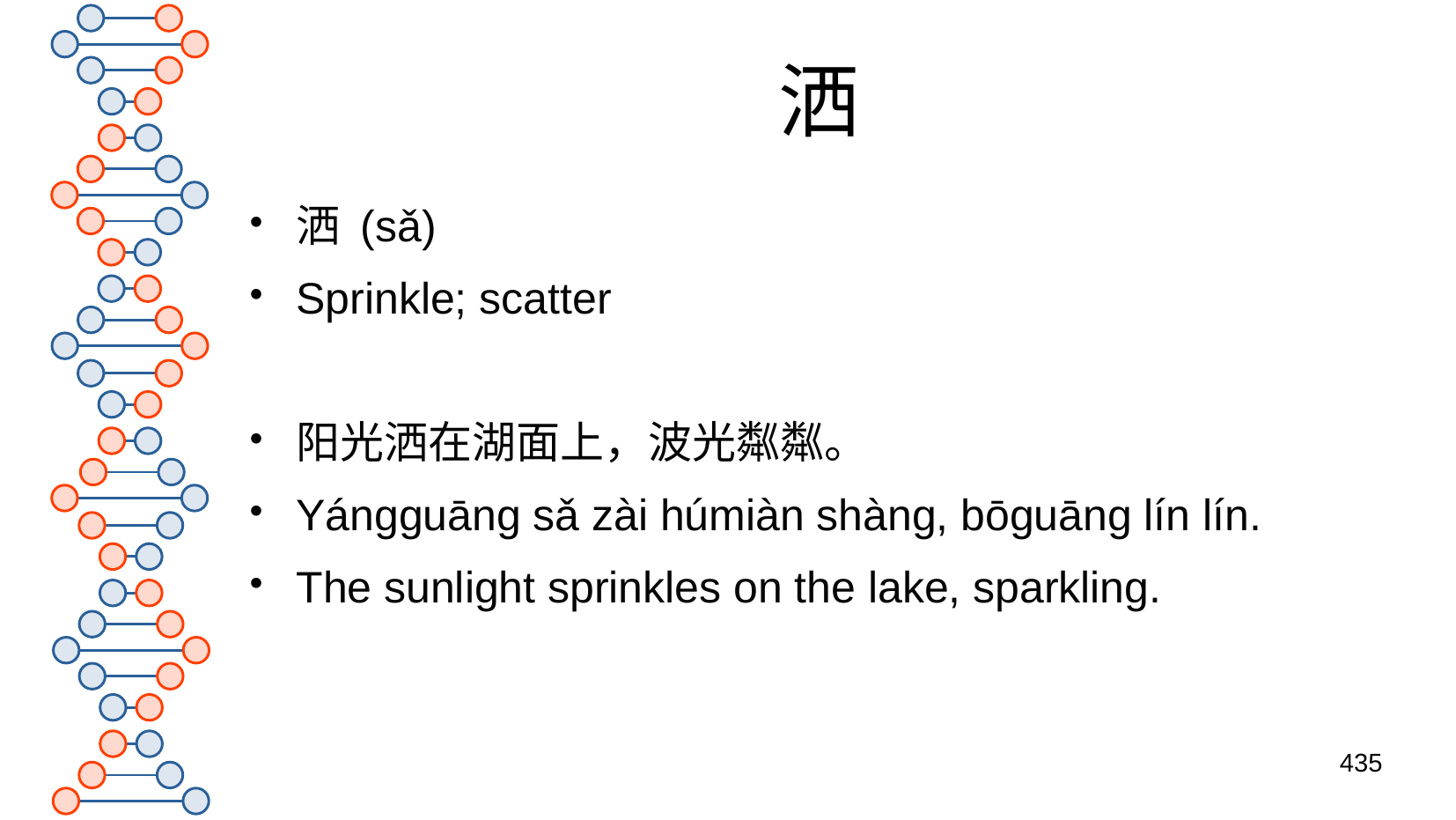

# 洒
洒 (sǎ)
Sprinkle; scatter

阳光洒在湖面上，波光粼粼。
Yángguāng sǎ zài húmiàn shàng, bōguāng lín lín.
The sunlight sprinkles on the lake, sparkling.

435